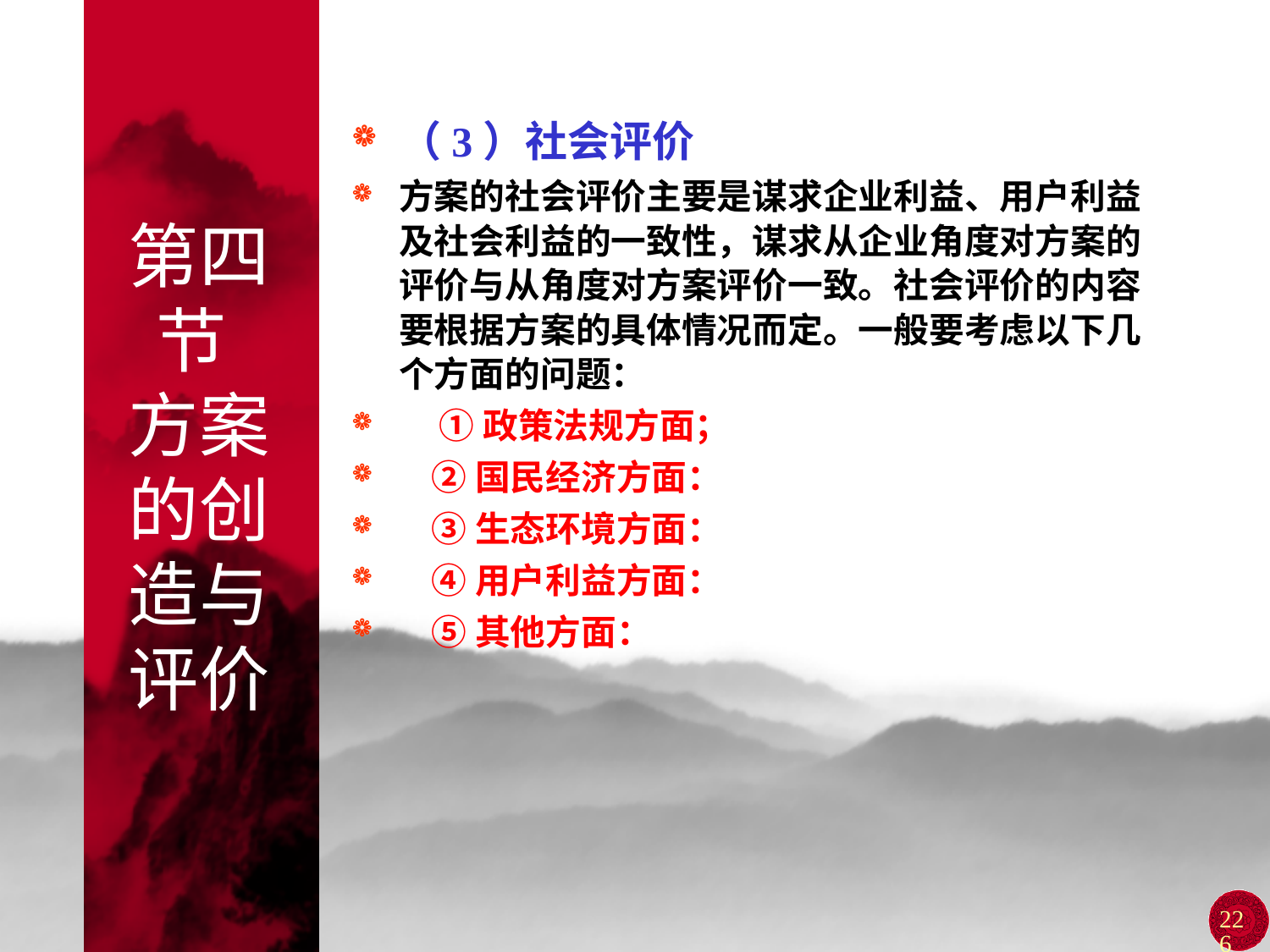

# 第四节  方案的创造与评价
（3）社会评价
方案的社会评价主要是谋求企业利益、用户利益及社会利益的一致性，谋求从企业角度对方案的评价与从角度对方案评价一致。社会评价的内容要根据方案的具体情况而定。一般要考虑以下几个方面的问题：
     ①政策法规方面；
    ②国民经济方面：
    ③生态环境方面：
    ④用户利益方面：
    ⑤其他方面：
226